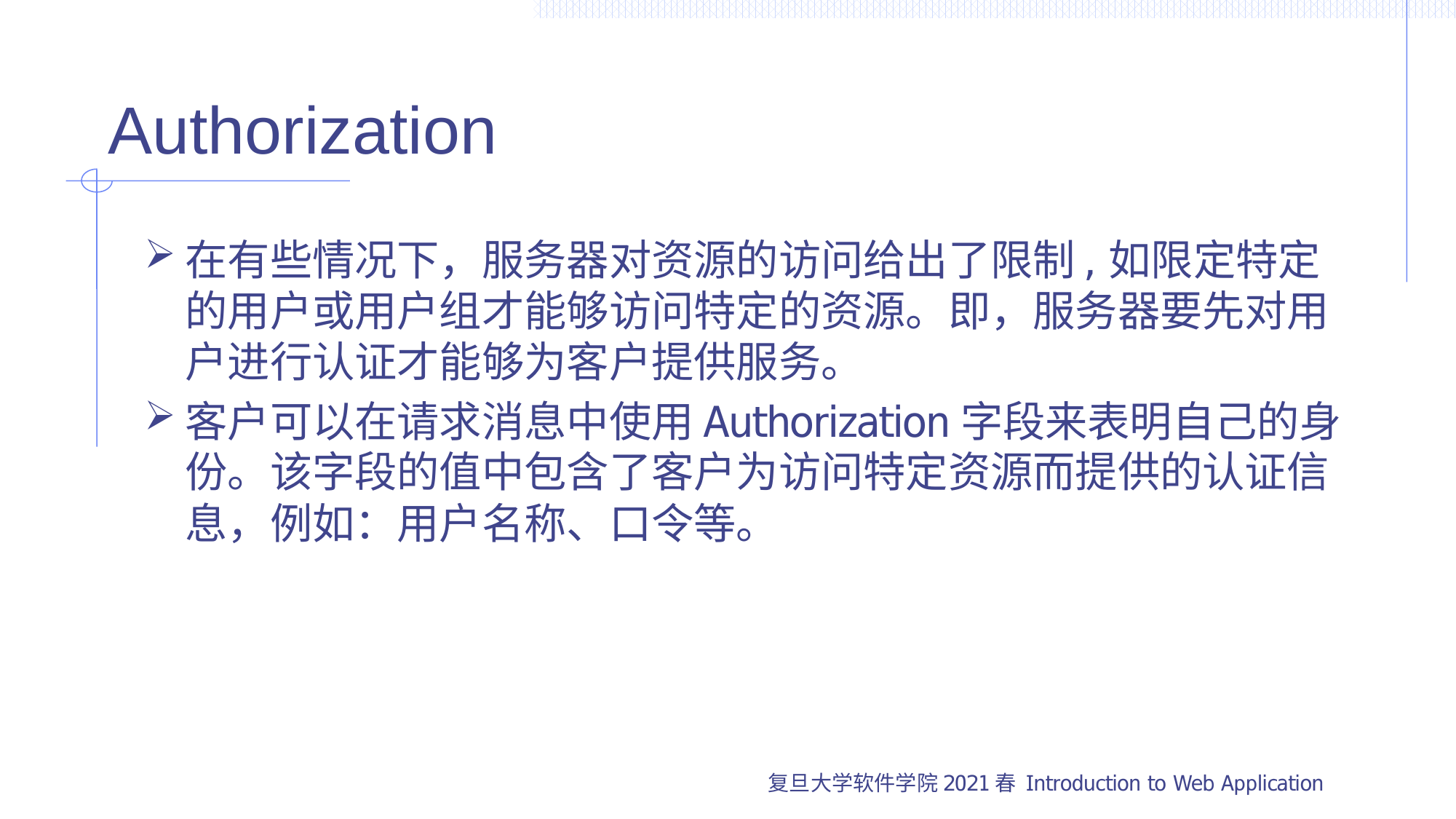

# Authorization
在有些情况下，服务器对资源的访问给出了限制,如限定特定的用户或用户组才能够访问特定的资源。即，服务器要先对用户进行认证才能够为客户提供服务。
客户可以在请求消息中使用Authorization字段来表明自己的身份。该字段的值中包含了客户为访问特定资源而提供的认证信息，例如：用户名称、口令等。